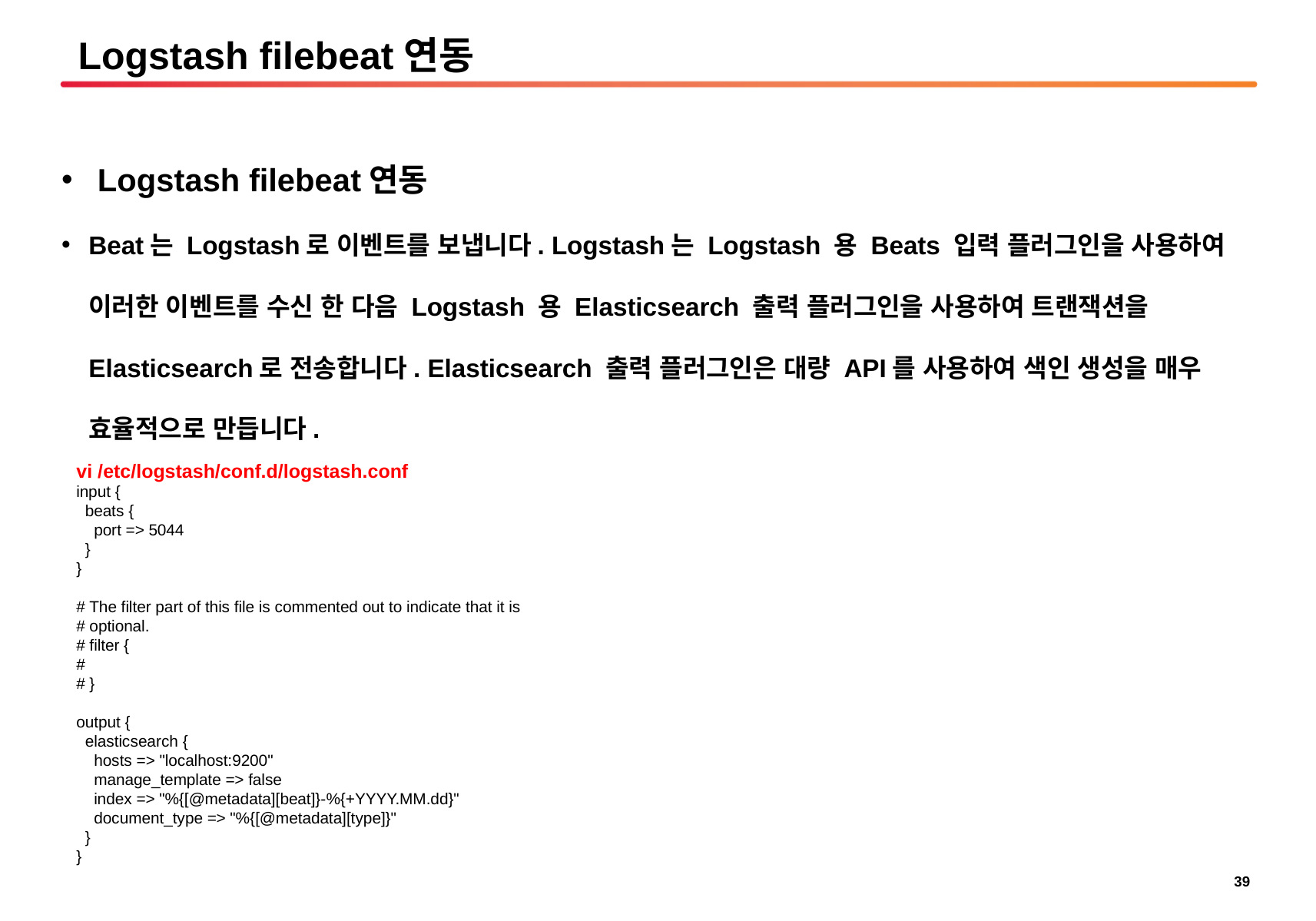

# Logstash filebeat연동

 Logstash filebeat연동
Beat는 Logstash로 이벤트를 보냅니다. Logstash는 Logstash 용 Beats 입력 플러그인을 사용하여 이러한 이벤트를 수신 한 다음 Logstash 용 Elasticsearch 출력 플러그인을 사용하여 트랜잭션을 Elasticsearch로 전송합니다. Elasticsearch 출력 플러그인은 대량 API를 사용하여 색인 생성을 매우 효율적으로 만듭니다.
vi /etc/logstash/conf.d/logstash.conf
input {
  beats {
    port => 5044
  }
}

# The filter part of this file is commented out to indicate that it is
# optional.
# filter {
#
# }

output {
  elasticsearch {
    hosts => "localhost:9200"
    manage_template => false
    index => "%{[@metadata][beat]}-%{+YYYY.MM.dd}"
    document_type => "%{[@metadata][type]}"
  }
}